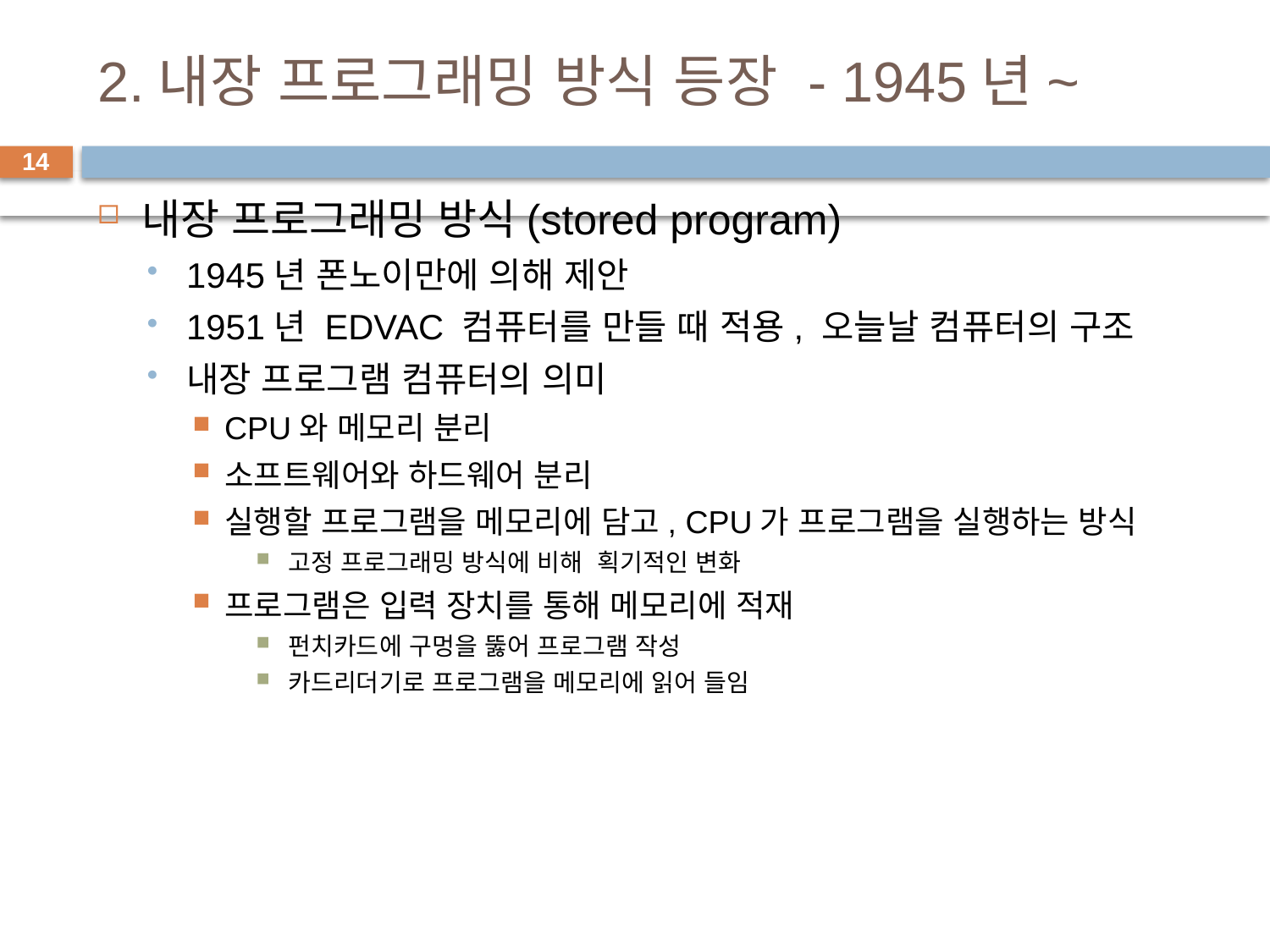

# 2.내장 프로그래밍 방식 등장 - 1945년~
14
내장 프로그래밍 방식(stored program)
1945년 폰노이만에 의해 제안
1951년 EDVAC 컴퓨터를 만들 때 적용, 오늘날 컴퓨터의 구조
내장 프로그램 컴퓨터의 의미
CPU와 메모리 분리
소프트웨어와 하드웨어 분리
실행할 프로그램을 메모리에 담고, CPU가 프로그램을 실행하는 방식
고정 프로그래밍 방식에 비해  획기적인 변화
프로그램은 입력 장치를 통해 메모리에 적재
펀치카드에 구멍을 뚫어 프로그램 작성
카드리더기로 프로그램을 메모리에 읽어 들임